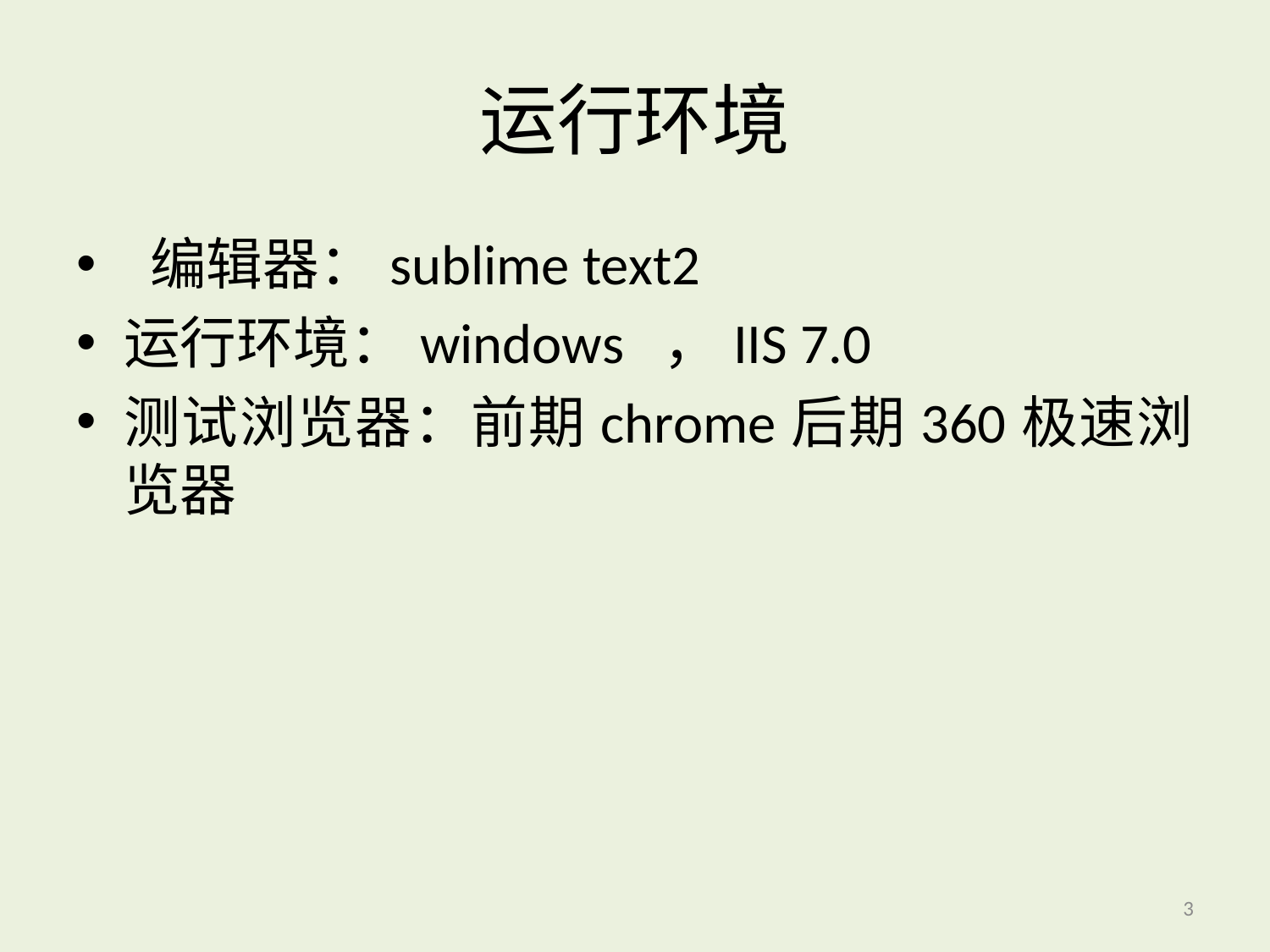

运行环境
 编辑器：sublime text2
运行环境：windows  ，IIS 7.0
测试浏览器：前期chrome后期360极速浏览器
3